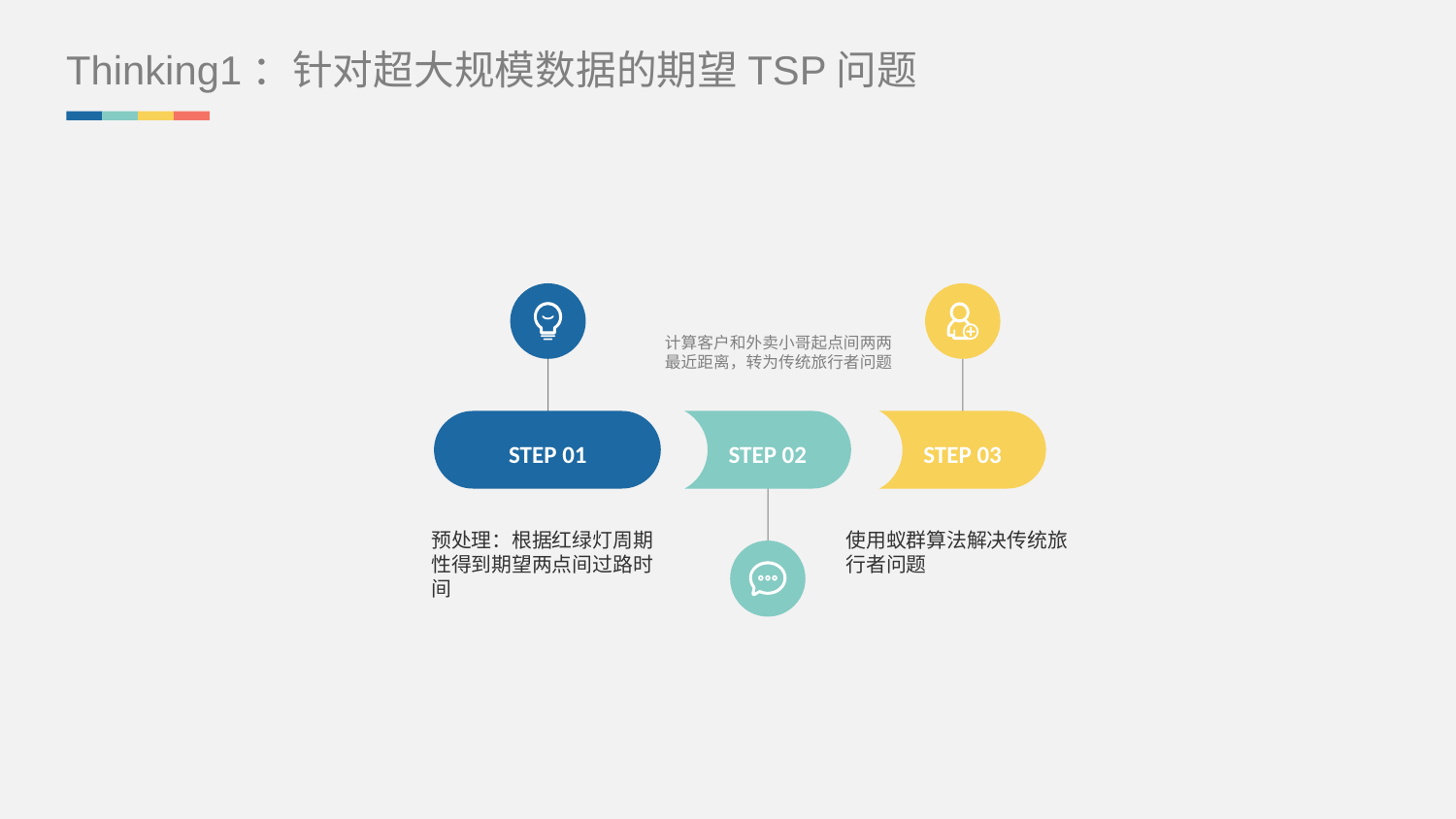

Thinking1：针对超大规模数据的期望TSP问题

计算客户和外卖小哥起点间两两最近距离，转为传统旅行者问题

STEP 01
STEP 02
STEP 03

预处理：根据红绿灯周期性得到期望两点间过路时间
使用蚁群算法解决传统旅行者问题